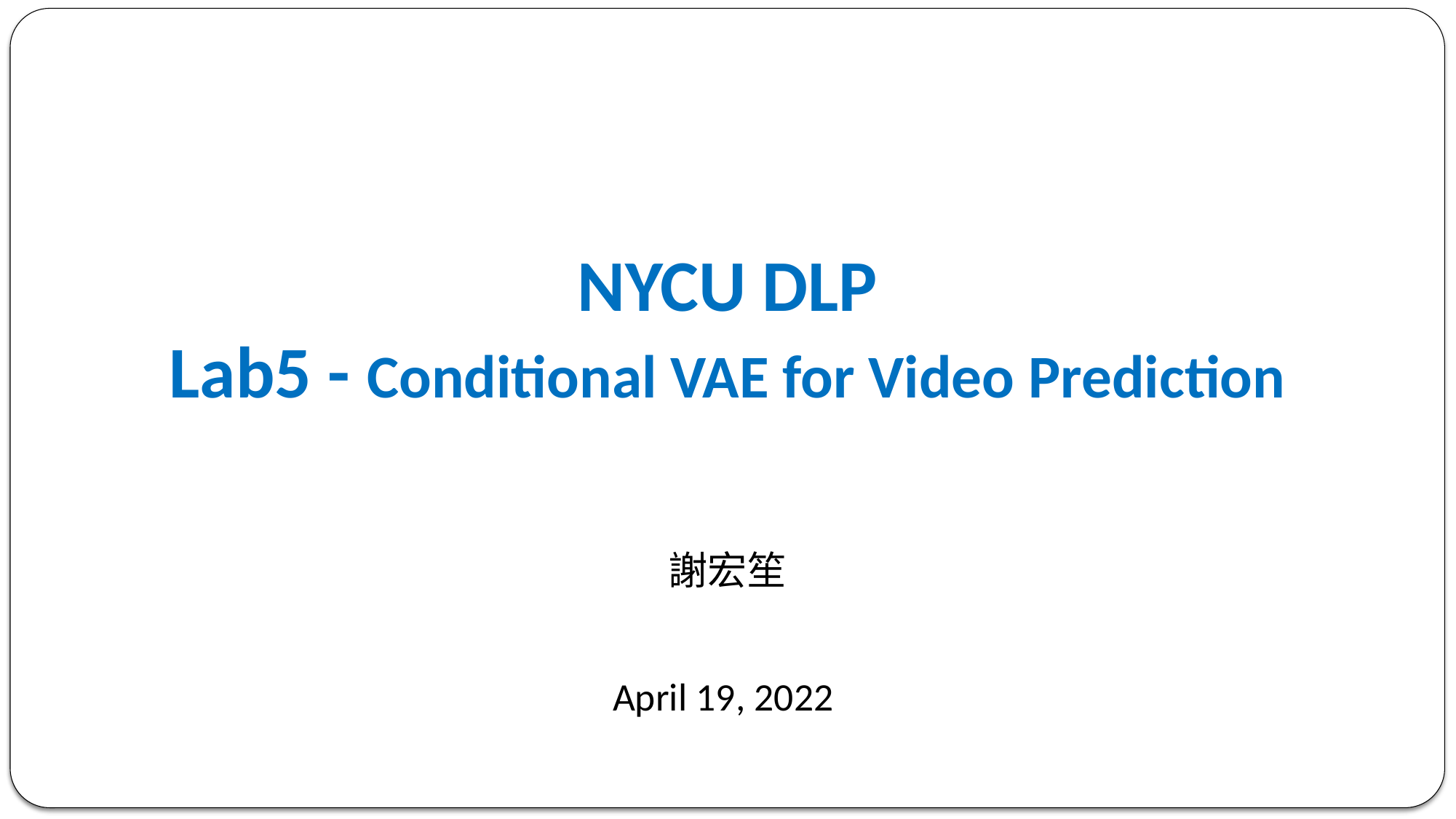

NYCU DLP
Lab5 - Conditional VAE for Video Prediction
謝宏笙
April 19, 2022